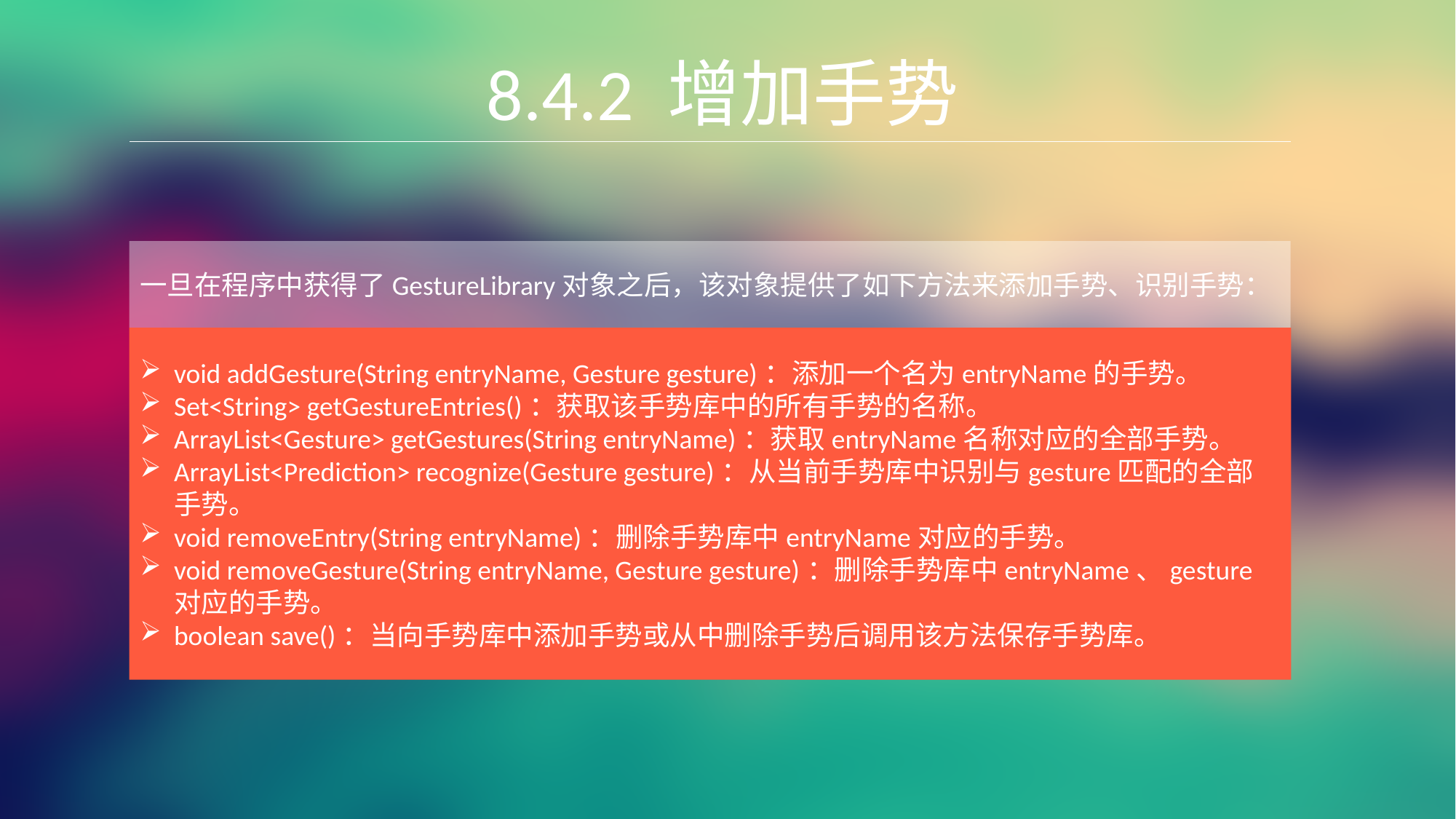

8.4.2 增加手势
一旦在程序中获得了GestureLibrary对象之后，该对象提供了如下方法来添加手势、识别手势：
void addGesture(String entryName, Gesture gesture)：添加一个名为entryName的手势。
Set<String> getGestureEntries()：获取该手势库中的所有手势的名称。
ArrayList<Gesture> getGestures(String entryName)：获取entryName名称对应的全部手势。
ArrayList<Prediction> recognize(Gesture gesture)：从当前手势库中识别与gesture匹配的全部手势。
void removeEntry(String entryName)：删除手势库中entryName对应的手势。
void removeGesture(String entryName, Gesture gesture)：删除手势库中entryName、gesture对应的手势。
boolean save()：当向手势库中添加手势或从中删除手势后调用该方法保存手势库。